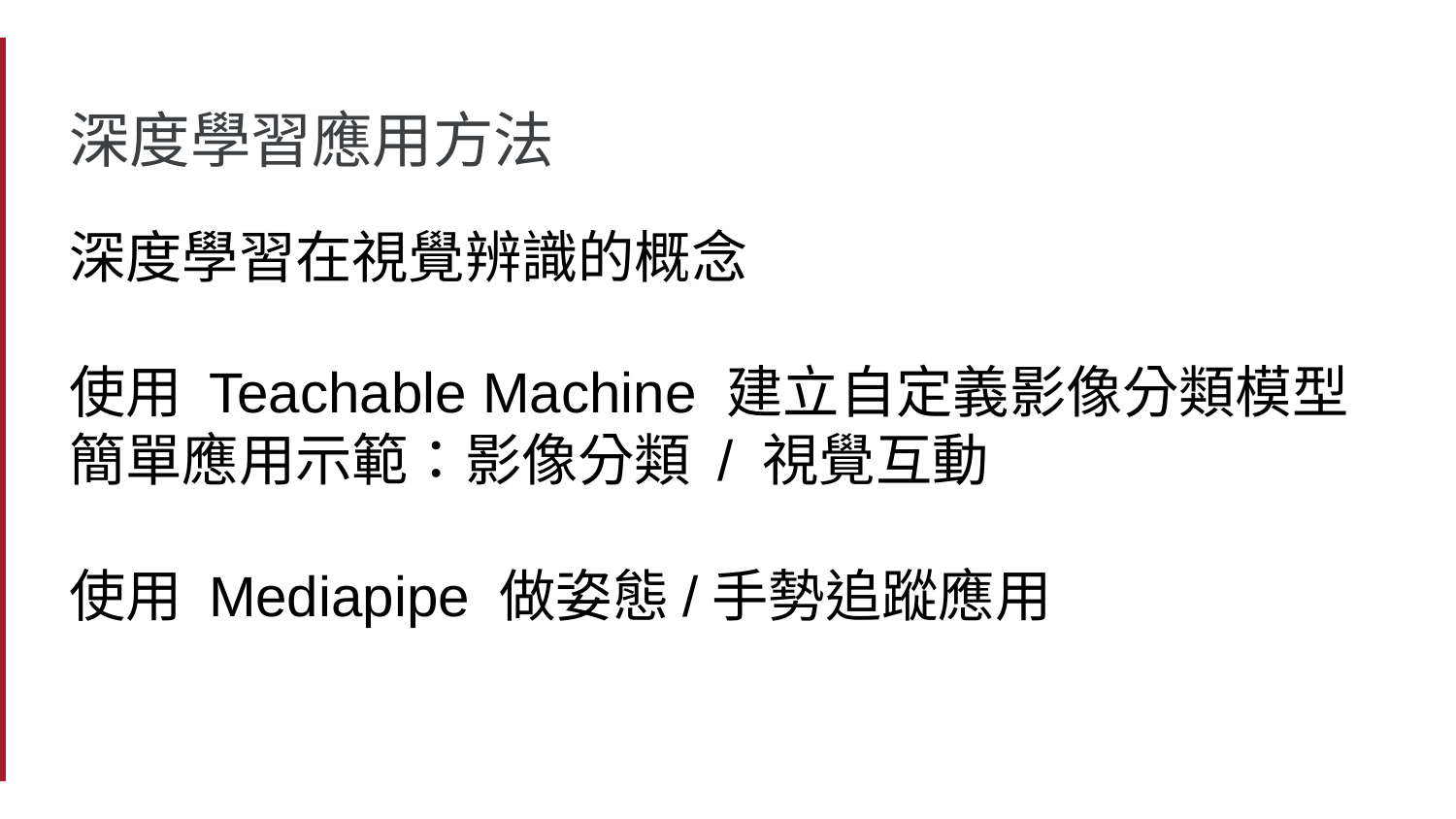

# 深度學習應用方法
深度學習在視覺辨識的概念

使用 Teachable Machine 建立自定義影像分類模型
簡單應用示範：影像分類 / 視覺互動

使用 Mediapipe 做姿態/手勢追蹤應用